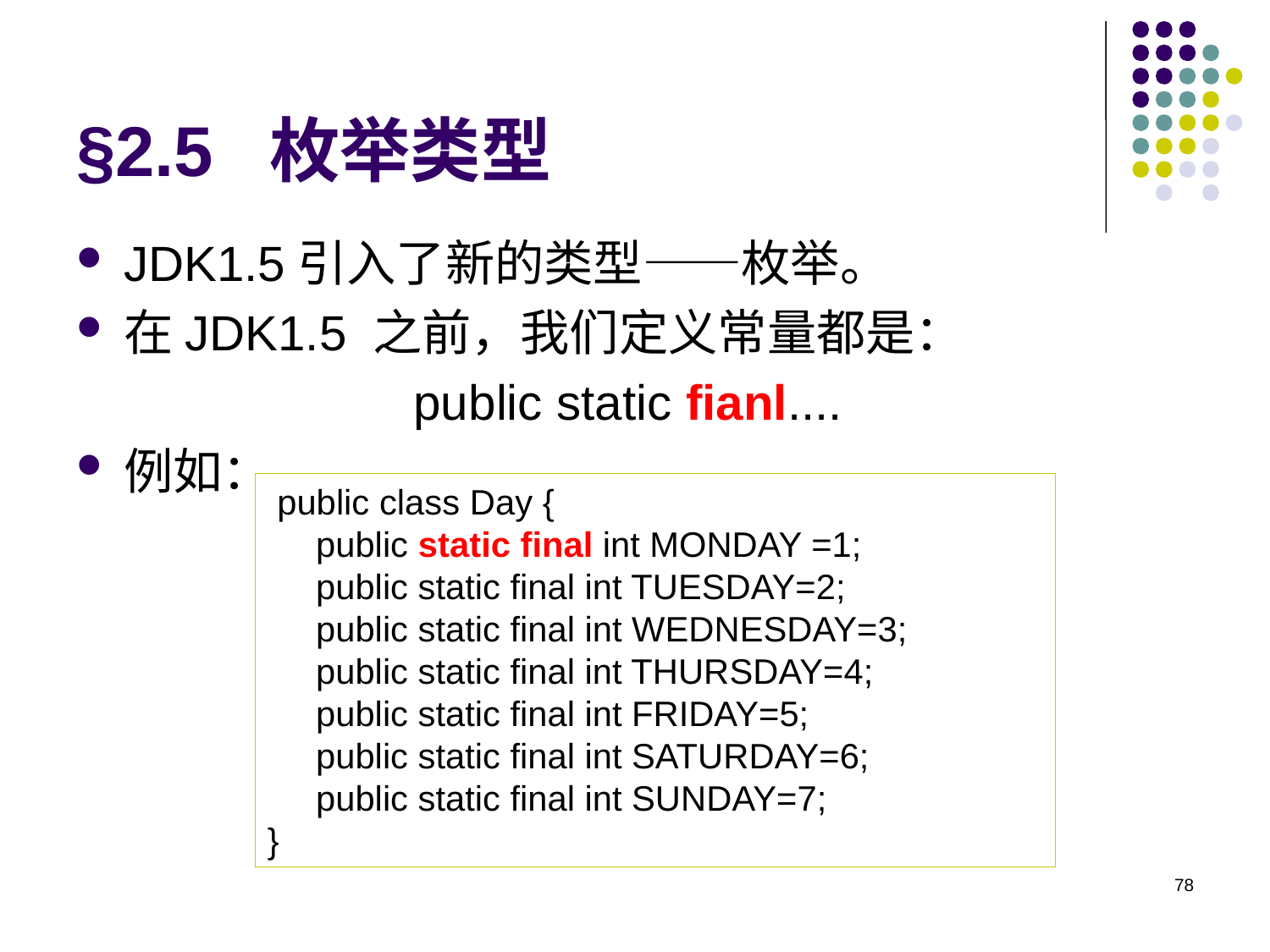

# §2.5  枚举类型
JDK1.5引入了新的类型——枚举。
在JDK1.5 之前，我们定义常量都是：
public static fianl....
例如：

 public class Day {
public static final int MONDAY =1;
public static final int TUESDAY=2;
public static final int WEDNESDAY=3;
public static final int THURSDAY=4;
public static final int FRIDAY=5;
public static final int SATURDAY=6;
public static final int SUNDAY=7;
}
78